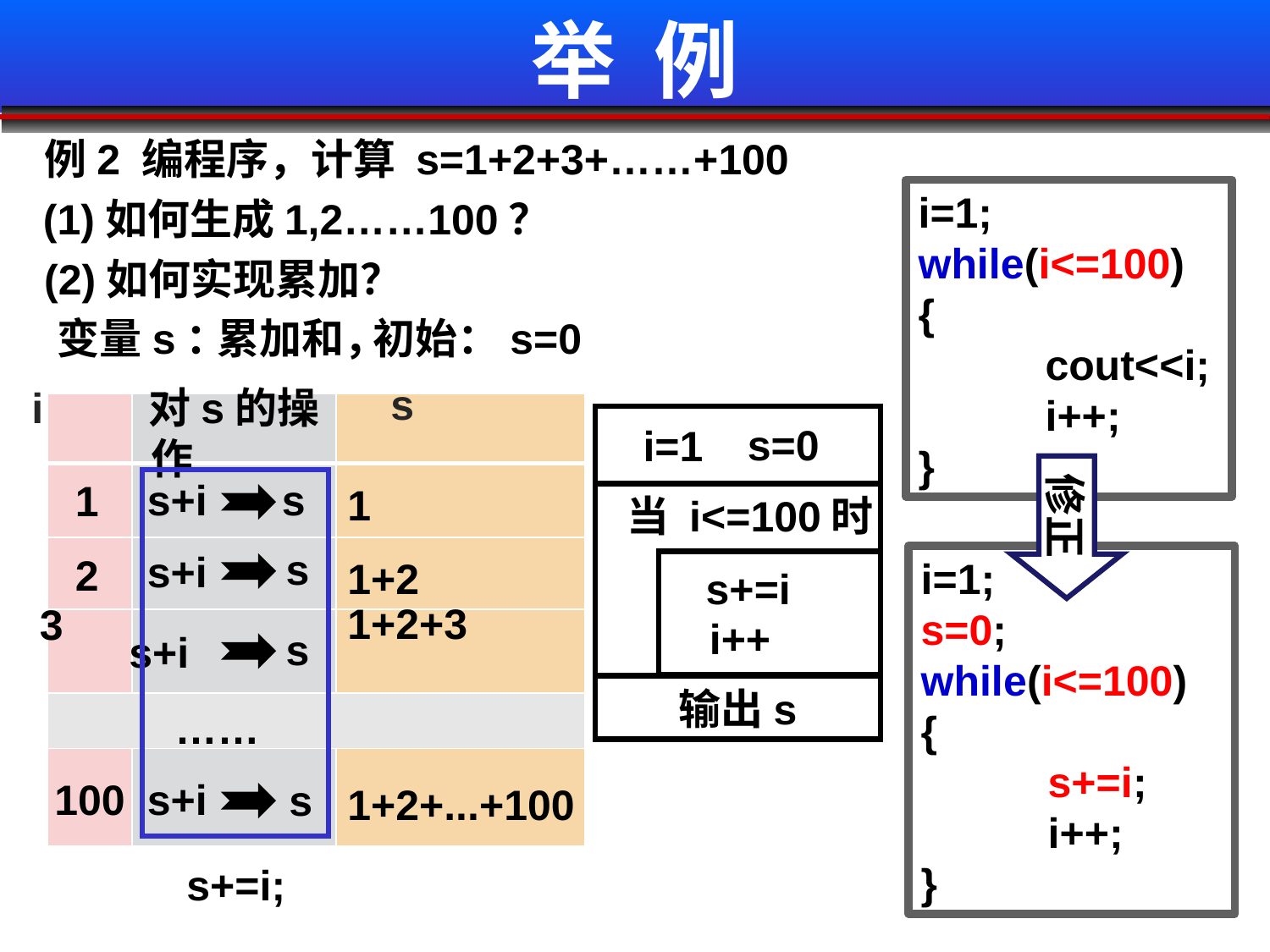

# 举  例

例2 编程序，计算 s=1+2+3+……+100
i=1;
while(i<=100)
{
	cout<<i;
	i++;
}
(1)如何生成1,2……100？
(2)如何实现累加？
变量s：
累加和，
初始：s=0
|  |  |  |
| --- | --- | --- |
|  |  |  |
|  |  |  |
|  |  |  |
|  |  |  |
|  |  |  |
s
i
对s的操作
   i=1
s=0
修正
s+i
1
 s

1
当 i<=100时

 s
s+i
2
1+2
i=1;
s=0;
while(i<=100)
{
	s+=i;
	i++;
}

s+=i
i++
1+2+3
3
 s
s+i

输出s
……
s+i
100
 s
1+2+...+100

s+=i;